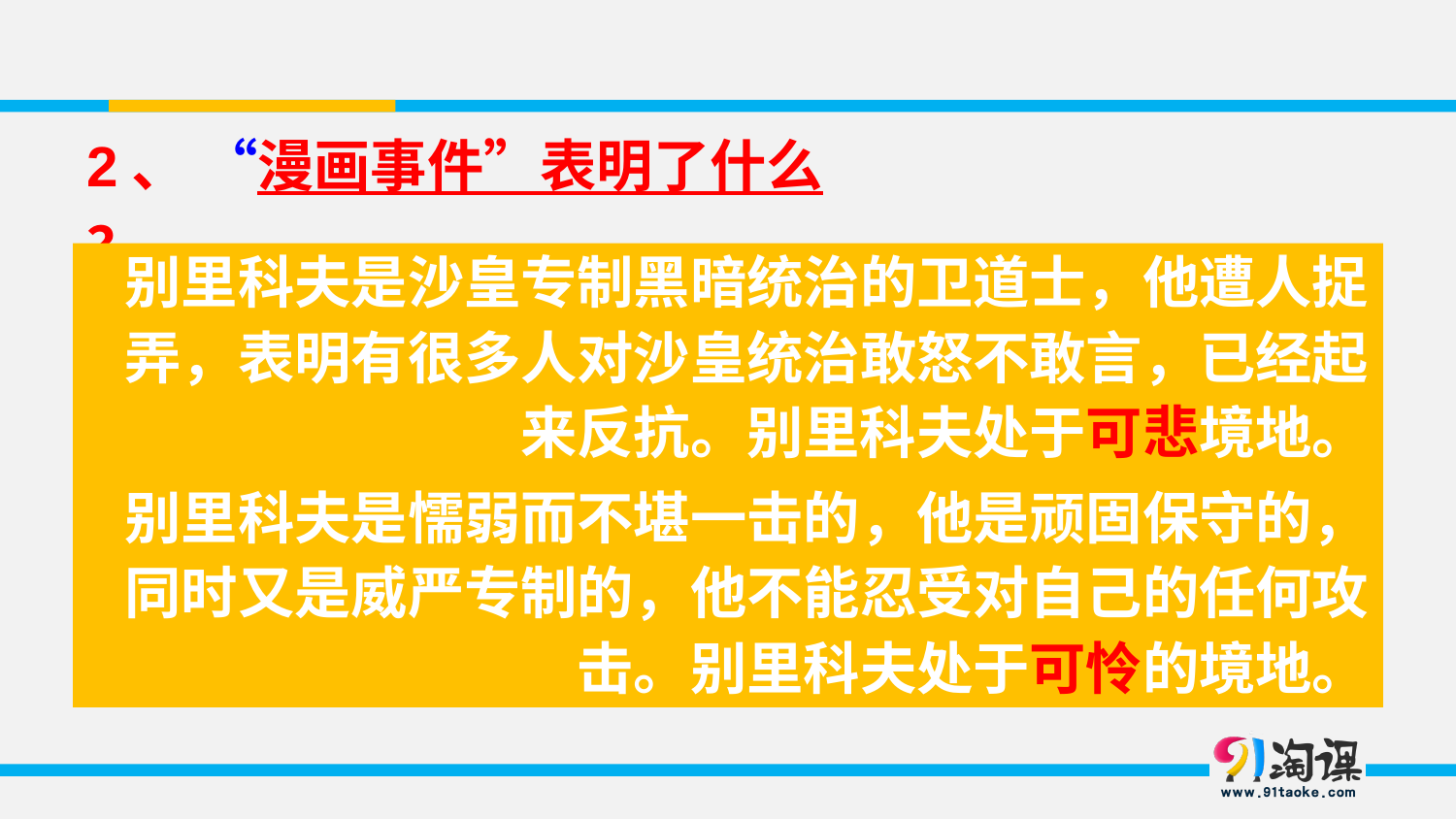

2、 “漫画事件”表明了什么？
别里科夫是沙皇专制黑暗统治的卫道士，他遭人捉弄，表明有很多人对沙皇统治敢怒不敢言，已经起来反抗。别里科夫处于可悲境地。
别里科夫是懦弱而不堪一击的，他是顽固保守的，同时又是威严专制的，他不能忍受对自己的任何攻击。别里科夫处于可怜的境地。